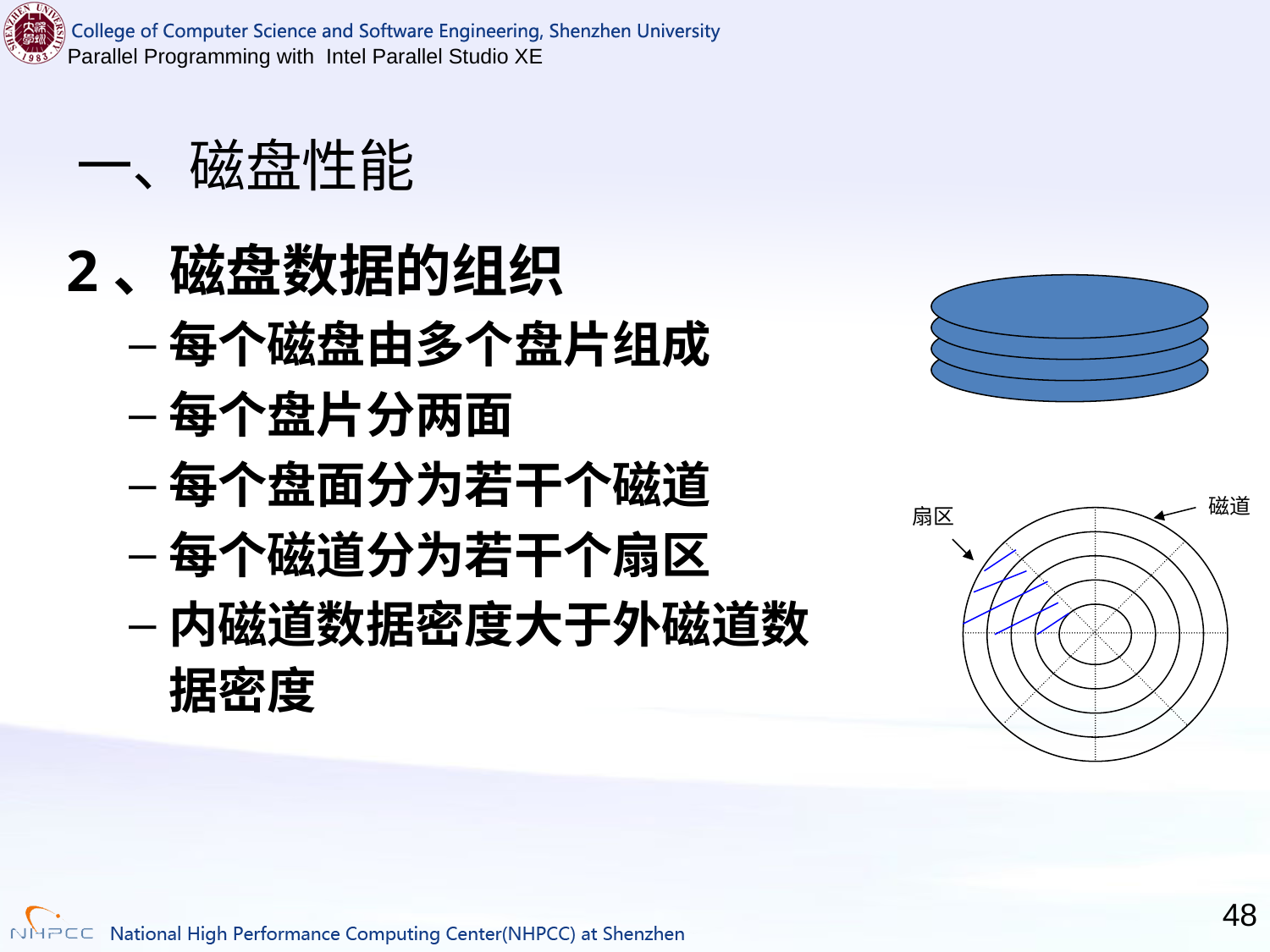

# 一、磁盘性能
2、磁盘数据的组织
每个磁盘由多个盘片组成
每个盘片分两面
每个盘面分为若干个磁道
每个磁道分为若干个扇区
内磁道数据密度大于外磁道数据密度

磁道
扇区

48